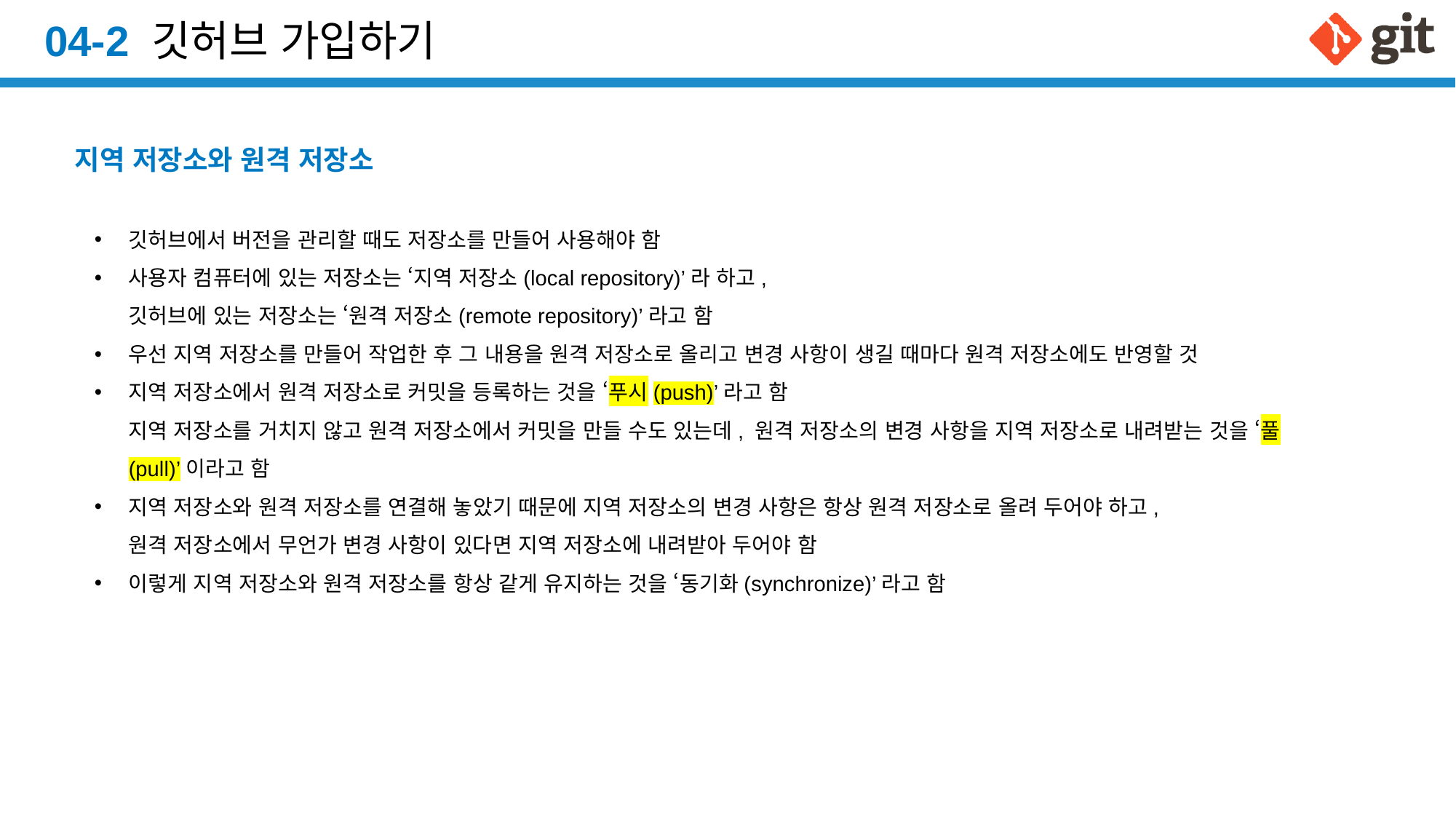

# 04-2 깃허브 가입하기
지역 저장소와 원격 저장소
깃허브에서 버전을 관리할 때도 저장소를 만들어 사용해야 함
사용자 컴퓨터에 있는 저장소는 ‘지역 저장소(local repository)’라 하고,
깃허브에 있는 저장소는 ‘원격 저장소(remote repository)’라고 함
우선 지역 저장소를 만들어 작업한 후 그 내용을 원격 저장소로 올리고 변경 사항이 생길 때마다 원격 저장소에도 반영할 것
지역 저장소에서 원격 저장소로 커밋을 등록하는 것을 ‘푸시(push)’라고 함
지역 저장소를 거치지 않고 원격 저장소에서 커밋을 만들 수도 있는데, 원격 저장소의 변경 사항을 지역 저장소로 내려받는 것을 ‘풀(pull)’이라고 함
지역 저장소와 원격 저장소를 연결해 놓았기 때문에 지역 저장소의 변경 사항은 항상 원격 저장소로 올려 두어야 하고,
원격 저장소에서 무언가 변경 사항이 있다면 지역 저장소에 내려받아 두어야 함
이렇게 지역 저장소와 원격 저장소를 항상 같게 유지하는 것을 ‘동기화(synchronize)’라고 함